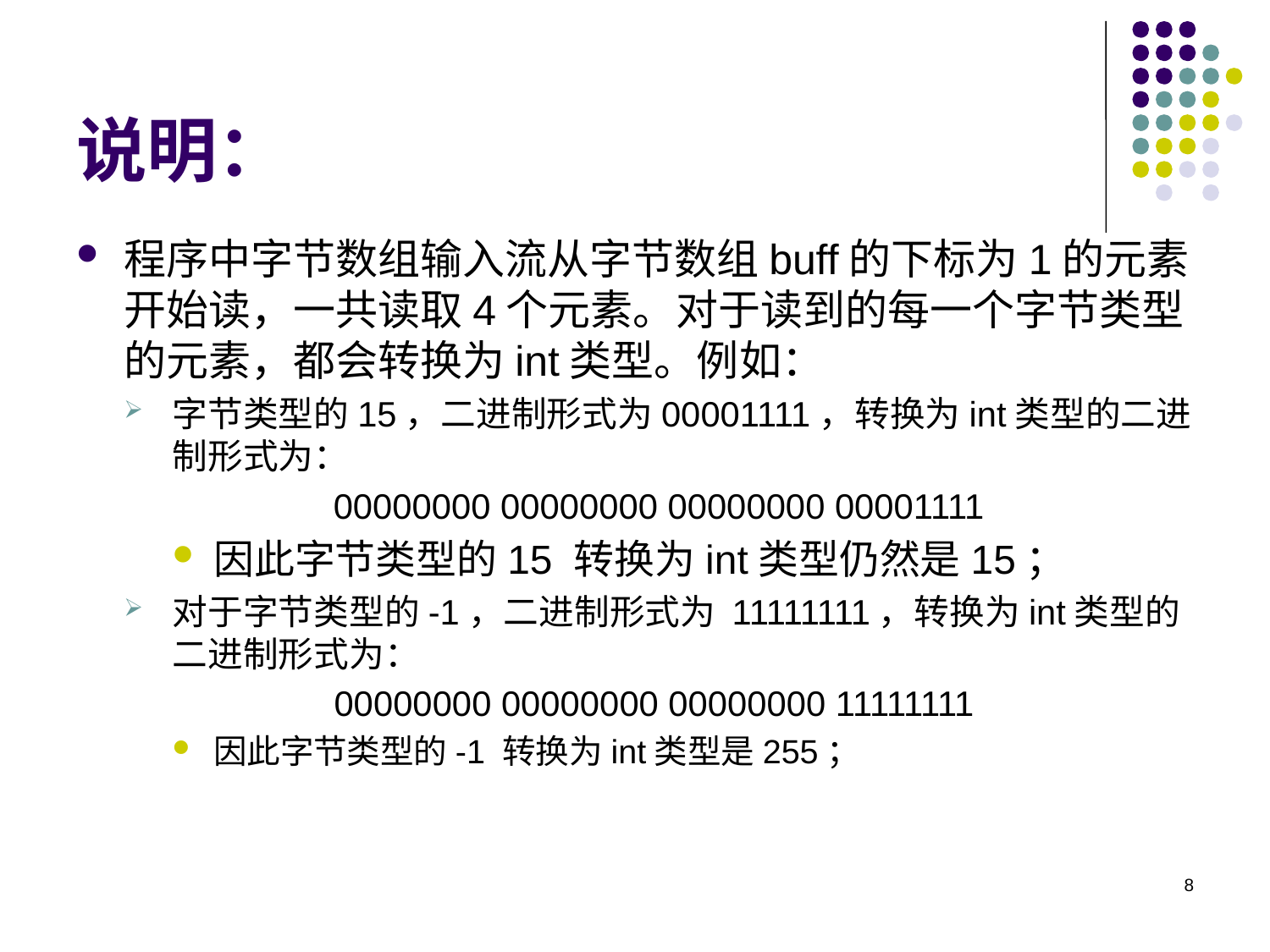

# 说明：
程序中字节数组输入流从字节数组buff的下标为1的元素开始读，一共读取4个元素。对于读到的每一个字节类型的元素，都会转换为int类型。例如：
字节类型的15，二进制形式为00001111，转换为int类型的二进制形式为：
00000000 00000000 00000000 00001111
因此字节类型的15 转换为int类型仍然是15；
对于字节类型的-1，二进制形式为 11111111，转换为int类型的二进制形式为：
00000000 00000000 00000000 11111111
因此字节类型的-1 转换为int类型是255；

8